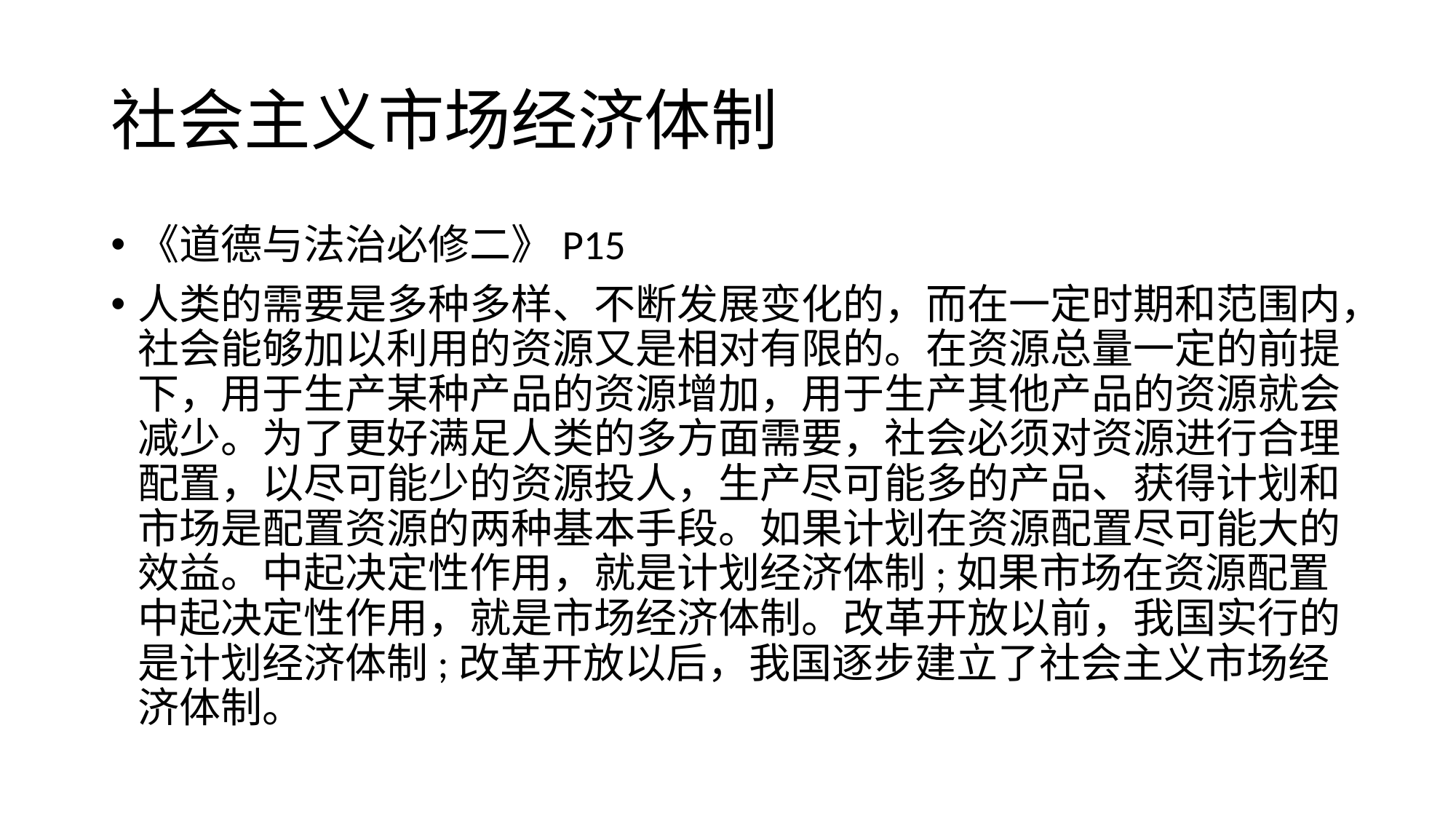

# 社会主义市场经济体制
《道德与法治必修二》P15
人类的需要是多种多样、不断发展变化的，而在一定时期和范围内，社会能够加以利用的资源又是相对有限的。在资源总量一定的前提下，用于生产某种产品的资源增加，用于生产其他产品的资源就会减少。为了更好满足人类的多方面需要，社会必须对资源进行合理配置，以尽可能少的资源投人，生产尽可能多的产品、获得计划和市场是配置资源的两种基本手段。如果计划在资源配置尽可能大的效益。中起决定性作用，就是计划经济体制;如果市场在资源配置中起决定性作用，就是市场经济体制。改革开放以前，我国实行的是计划经济体制;改革开放以后，我国逐步建立了社会主义市场经济体制。